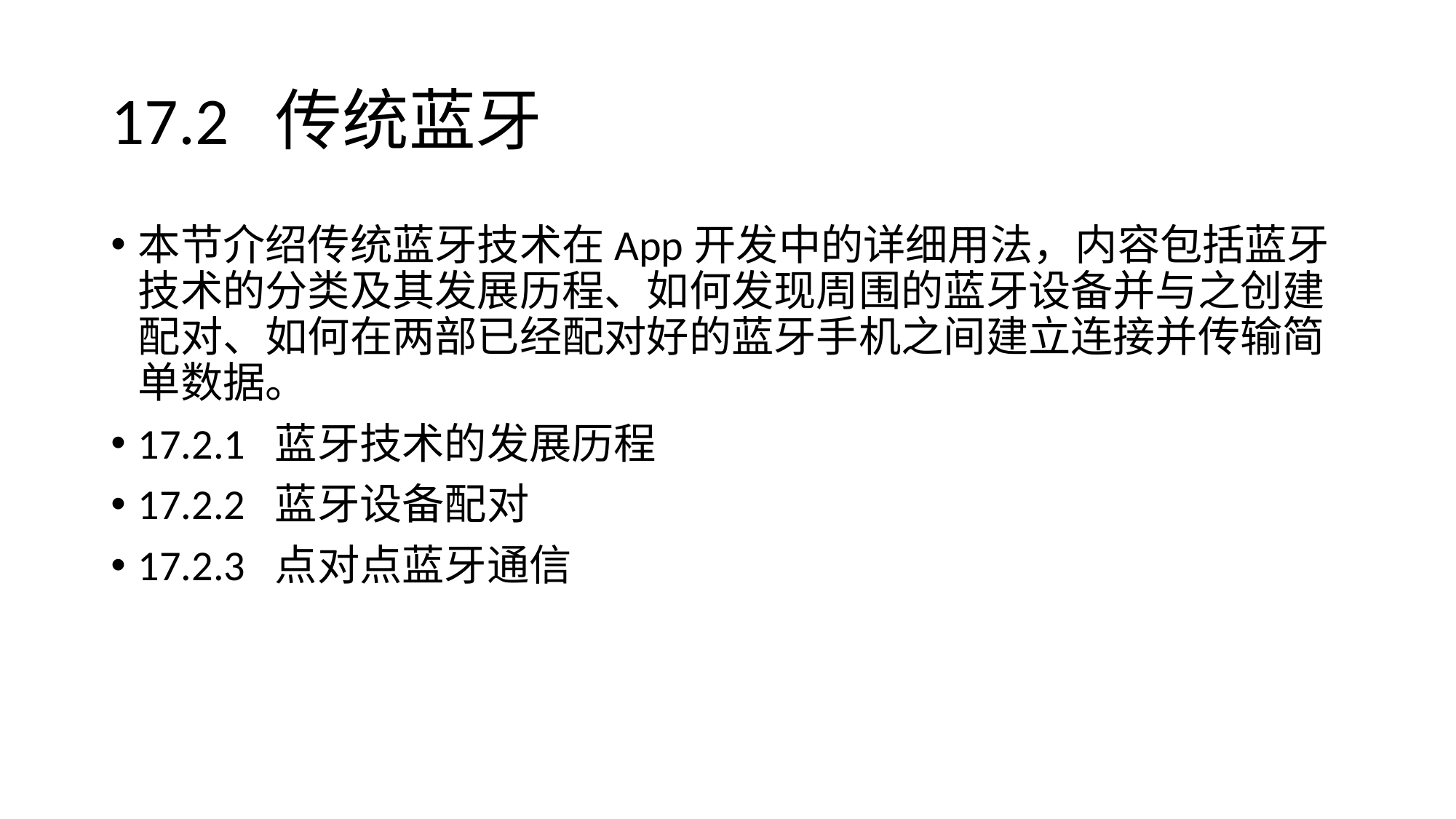

# 17.2  传统蓝牙
本节介绍传统蓝牙技术在App开发中的详细用法，内容包括蓝牙技术的分类及其发展历程、如何发现周围的蓝牙设备并与之创建配对、如何在两部已经配对好的蓝牙手机之间建立连接并传输简单数据。
17.2.1  蓝牙技术的发展历程
17.2.2  蓝牙设备配对
17.2.3  点对点蓝牙通信